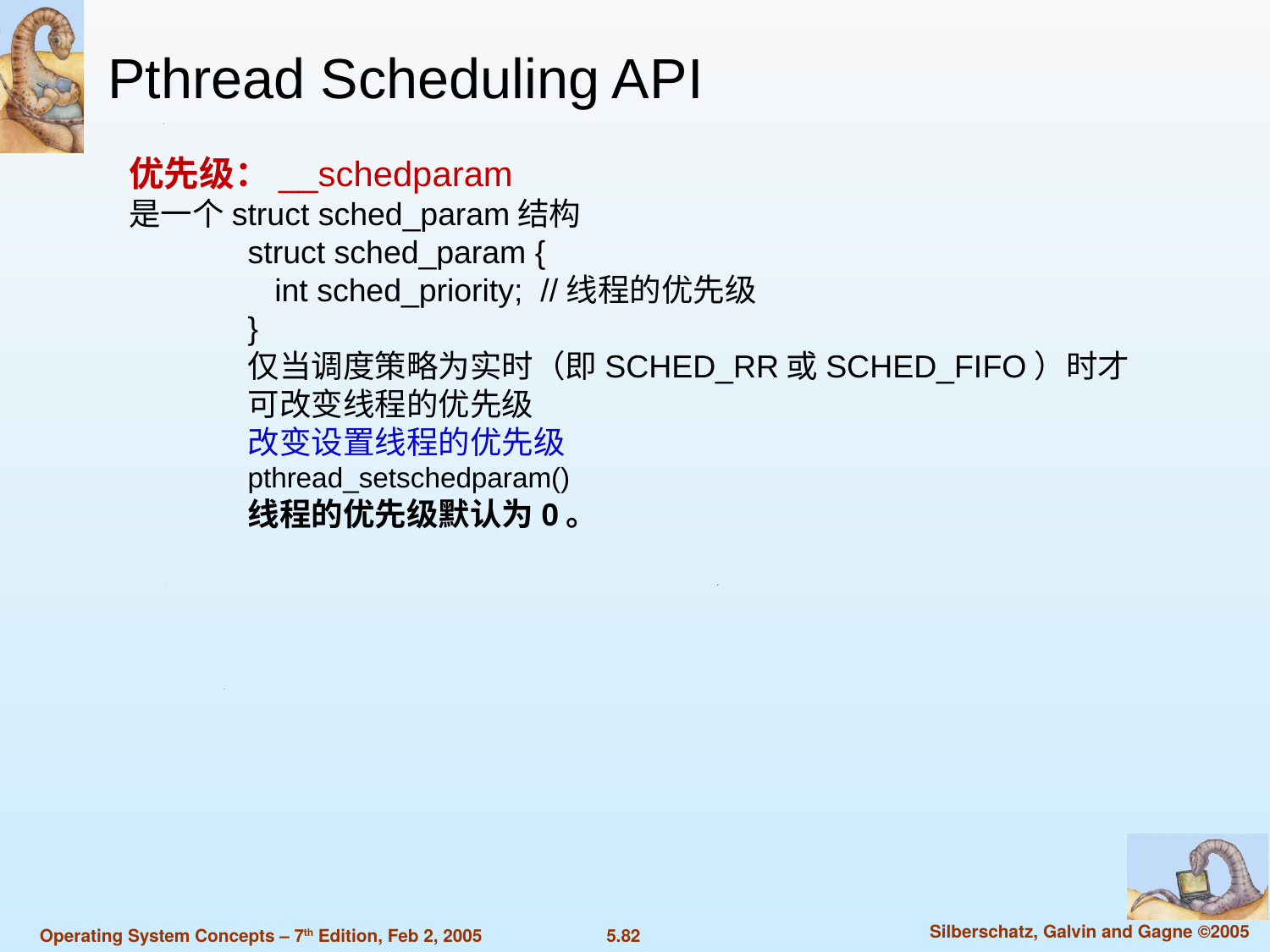

Pthread Scheduling API
优先级：__schedparam
是一个struct sched_param结构
struct sched_param {
   int sched_priority;  //线程的优先级
}
仅当调度策略为实时（即SCHED_RR或SCHED_FIFO）时才可改变线程的优先级
改变设置线程的优先级
pthread_setschedparam()
线程的优先级默认为0。